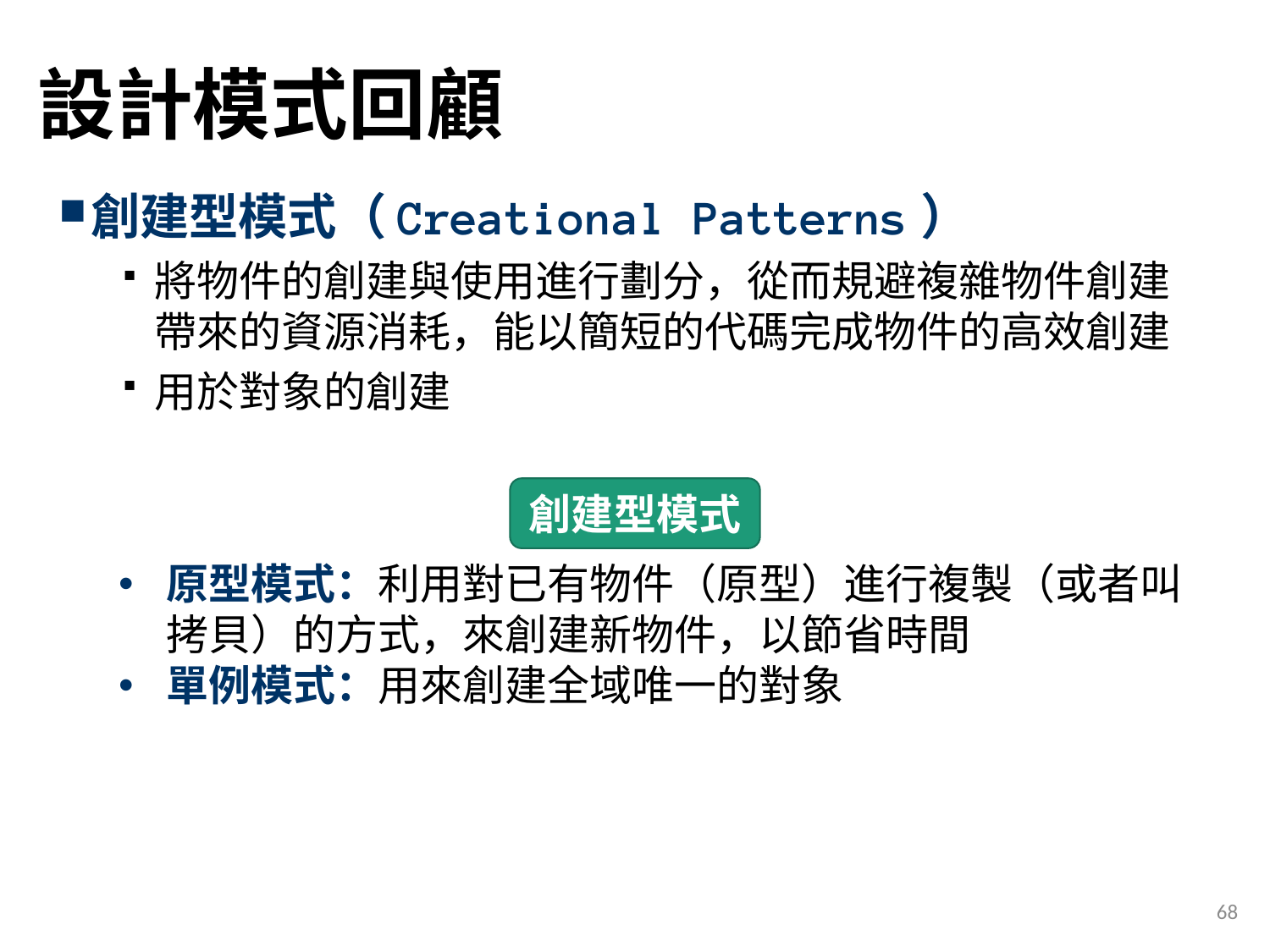

# 設計模式回顧
創建型模式（Creational Patterns）
將物件的創建與使用進行劃分，從而規避複雜物件創建帶來的資源消耗，能以簡短的代碼完成物件的高效創建
用於對象的創建

創建型模式
原型模式：利用對已有物件（原型）進行複製（或者叫拷貝）的方式，來創建新物件，以節省時間
單例模式：用來創建全域唯一的對象
68